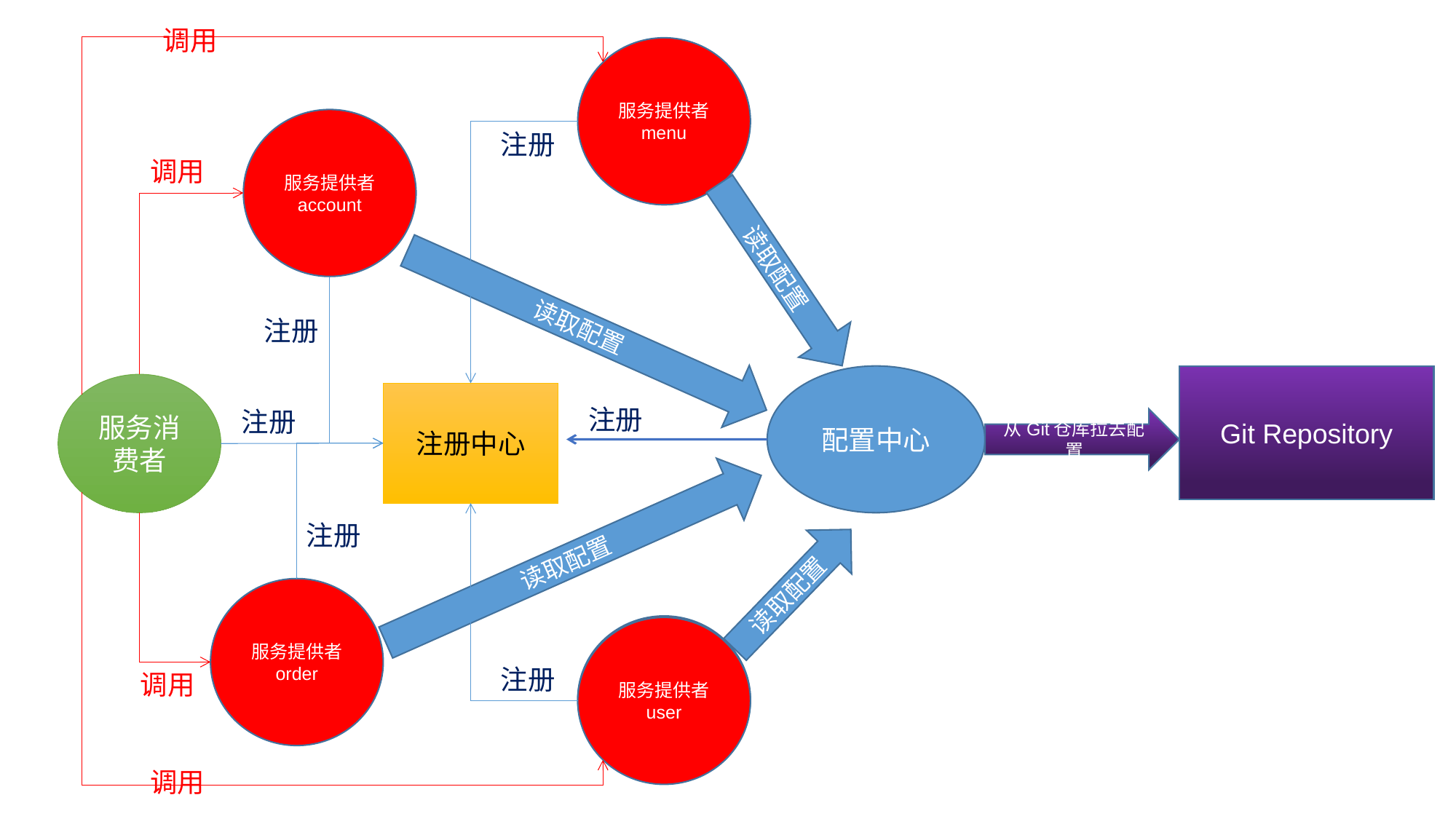

调用
服务提供者
menu
服务提供者
account
注册
调用
读取配置
读取配置
注册
配置中心
Git Repository
服务消费者
注册中心
注册
注册
从Git仓库拉去配置
注册
读取配置
读取配置
服务提供者
order
服务提供者
user
服务提供者
user
注册
调用
调用